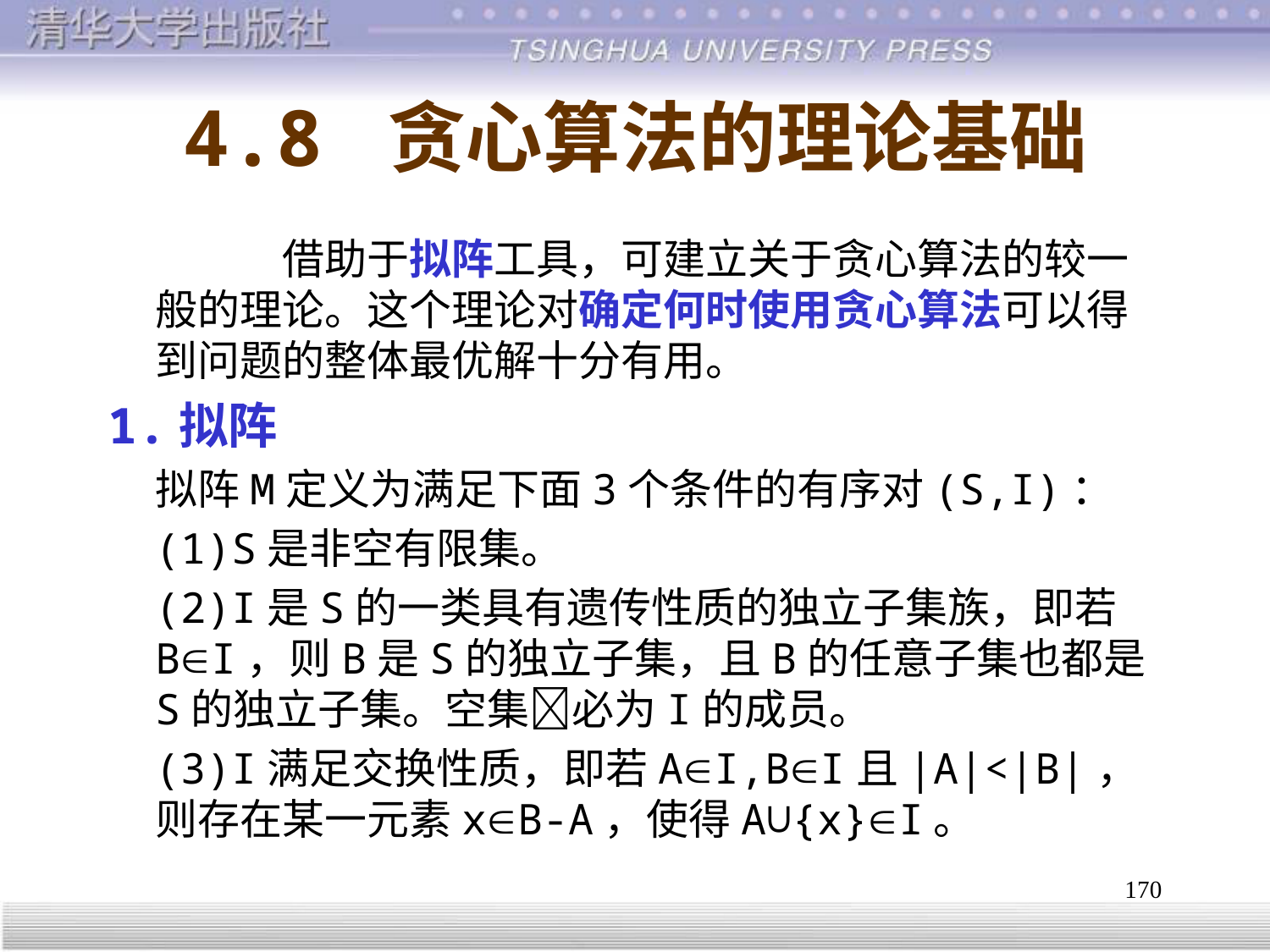

# 4.8 贪心算法的理论基础
		借助于拟阵工具，可建立关于贪心算法的较一般的理论。这个理论对确定何时使用贪心算法可以得到问题的整体最优解十分有用。
1.拟阵
	拟阵M定义为满足下面3个条件的有序对(S,I)：
	(1)S是非空有限集。
	(2)I是S的一类具有遗传性质的独立子集族，即若B∈I，则B是S的独立子集，且B的任意子集也都是S的独立子集。空集∅必为I的成员。
	(3)I满足交换性质，即若A∈I,B∈I且|A|<|B|，则存在某一元素x∈B-A，使得A∪{x}∈I。
170